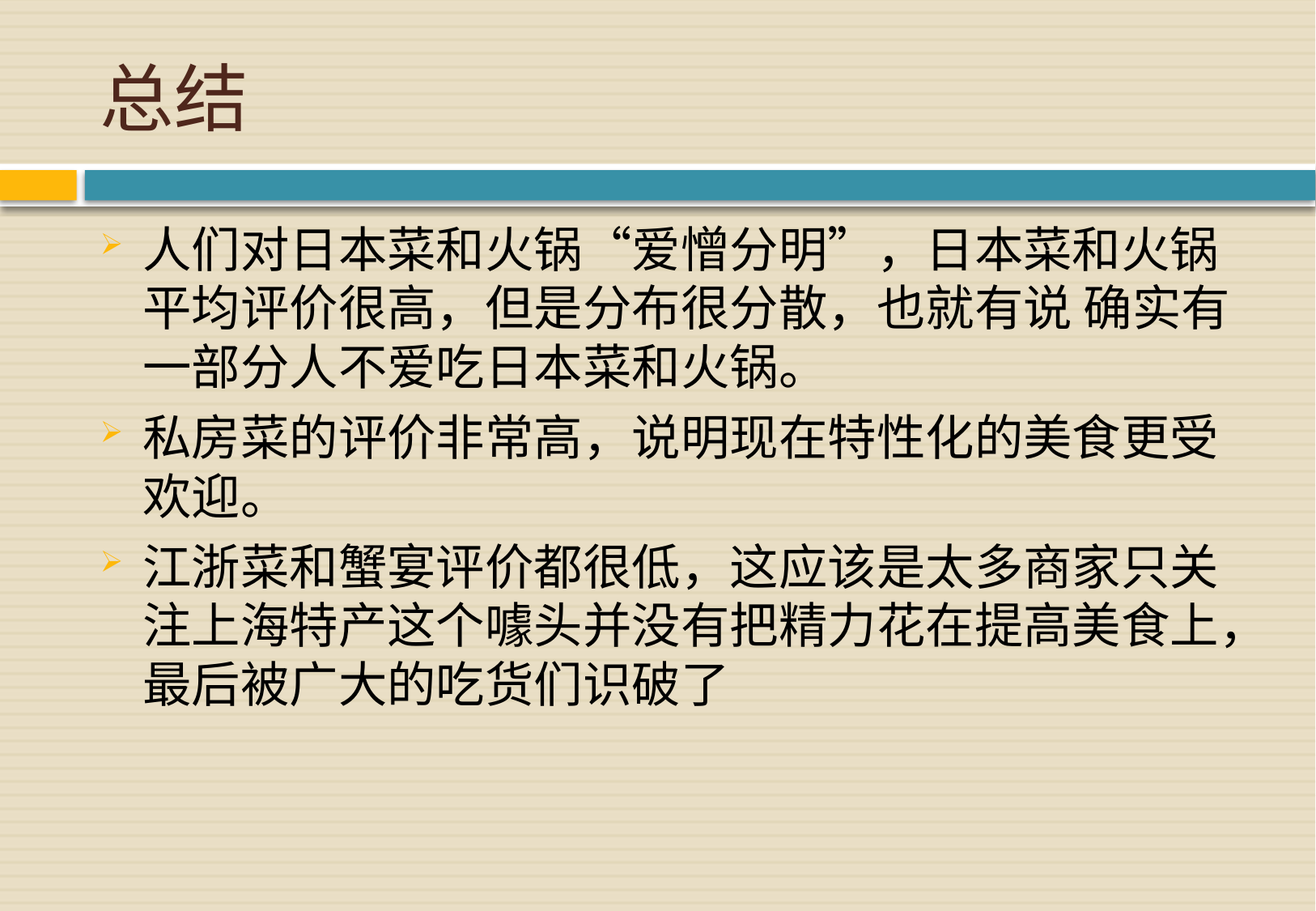

# 总结
人们对日本菜和火锅“爱憎分明”，日本菜和火锅平均评价很高，但是分布很分散，也就有说 确实有一部分人不爱吃日本菜和火锅。
私房菜的评价非常高，说明现在特性化的美食更受欢迎。
江浙菜和蟹宴评价都很低，这应该是太多商家只关注上海特产这个噱头并没有把精力花在提高美食上，最后被广大的吃货们识破了